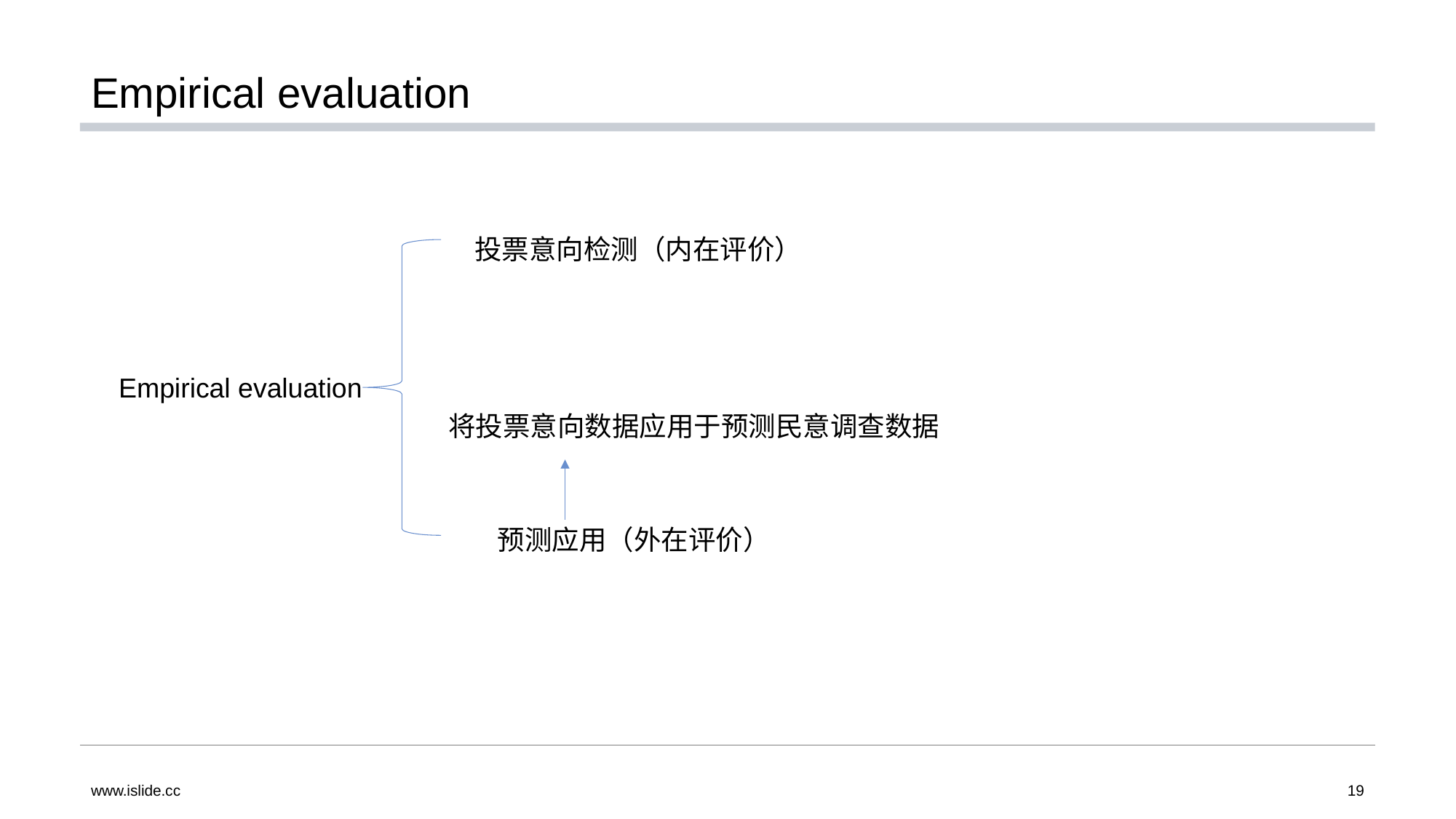

# Empirical evaluation
投票意向检测（内在评价）

Empirical evaluation
将投票意向数据应用于预测民意调查数据
预测应用（外在评价）
www.islide.cc
19